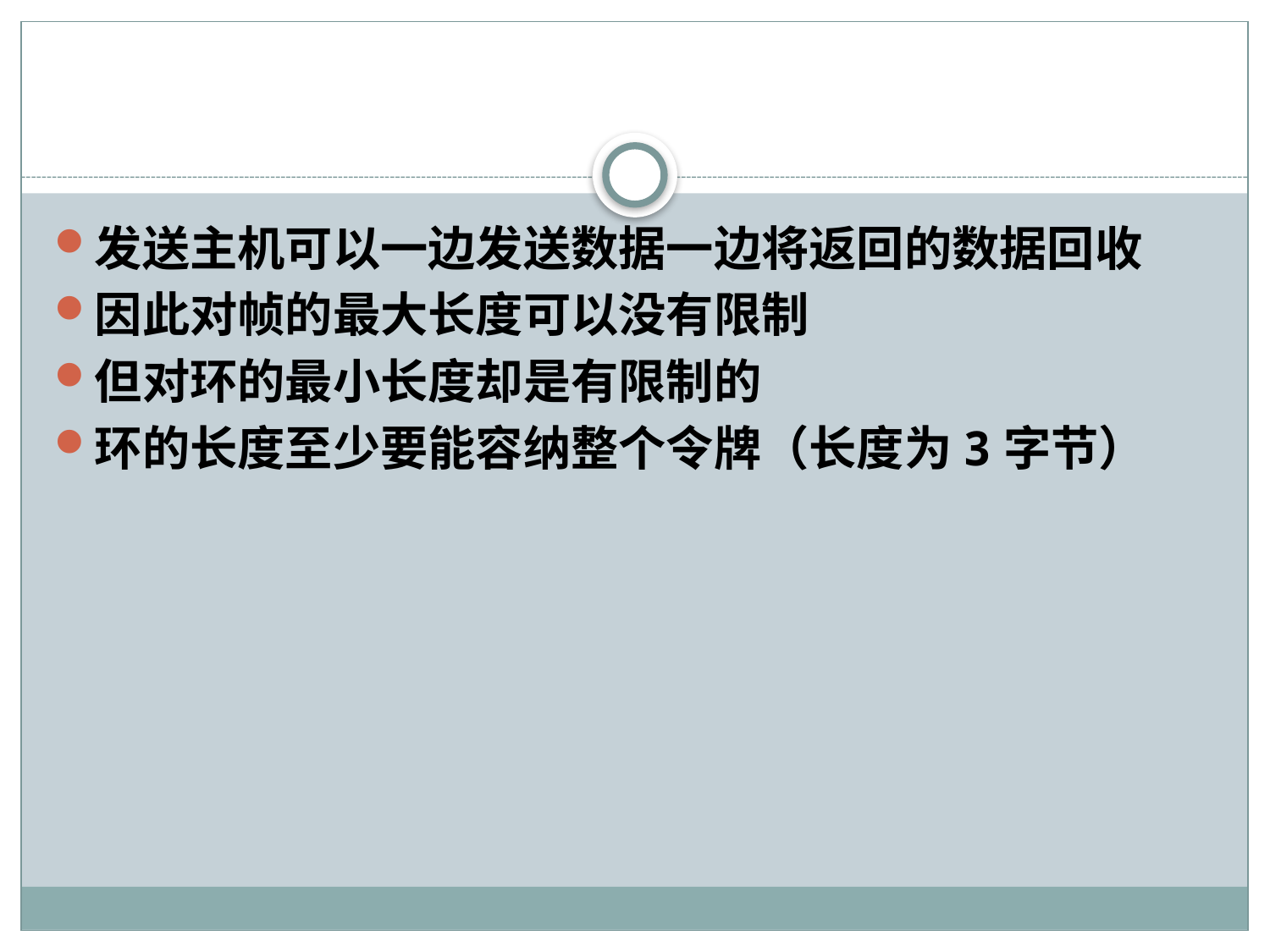

#
发送主机可以一边发送数据一边将返回的数据回收
因此对帧的最大长度可以没有限制
但对环的最小长度却是有限制的
环的长度至少要能容纳整个令牌（长度为3字节）